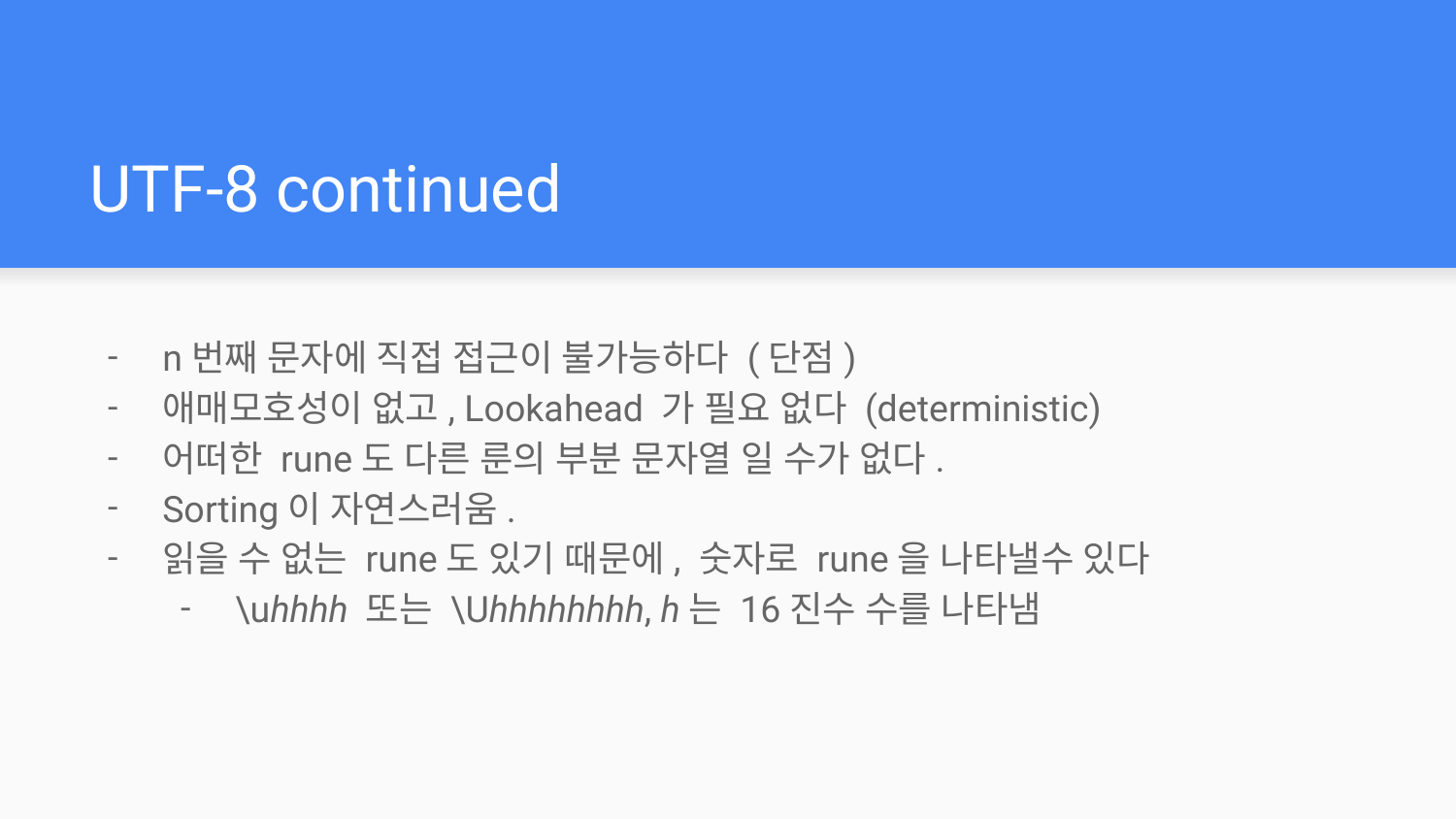

# UTF-8 continued
n번째 문자에 직접 접근이 불가능하다 (단점)
애매모호성이 없고, Lookahead 가 필요 없다 (deterministic)
어떠한 rune도 다른 룬의 부분 문자열 일 수가 없다.
Sorting이 자연스러움.
읽을 수 없는 rune도 있기 때문에, 숫자로 rune을 나타낼수 있다
\uhhhh 또는 \Uhhhhhhhh, h는 16진수 수를 나타냄